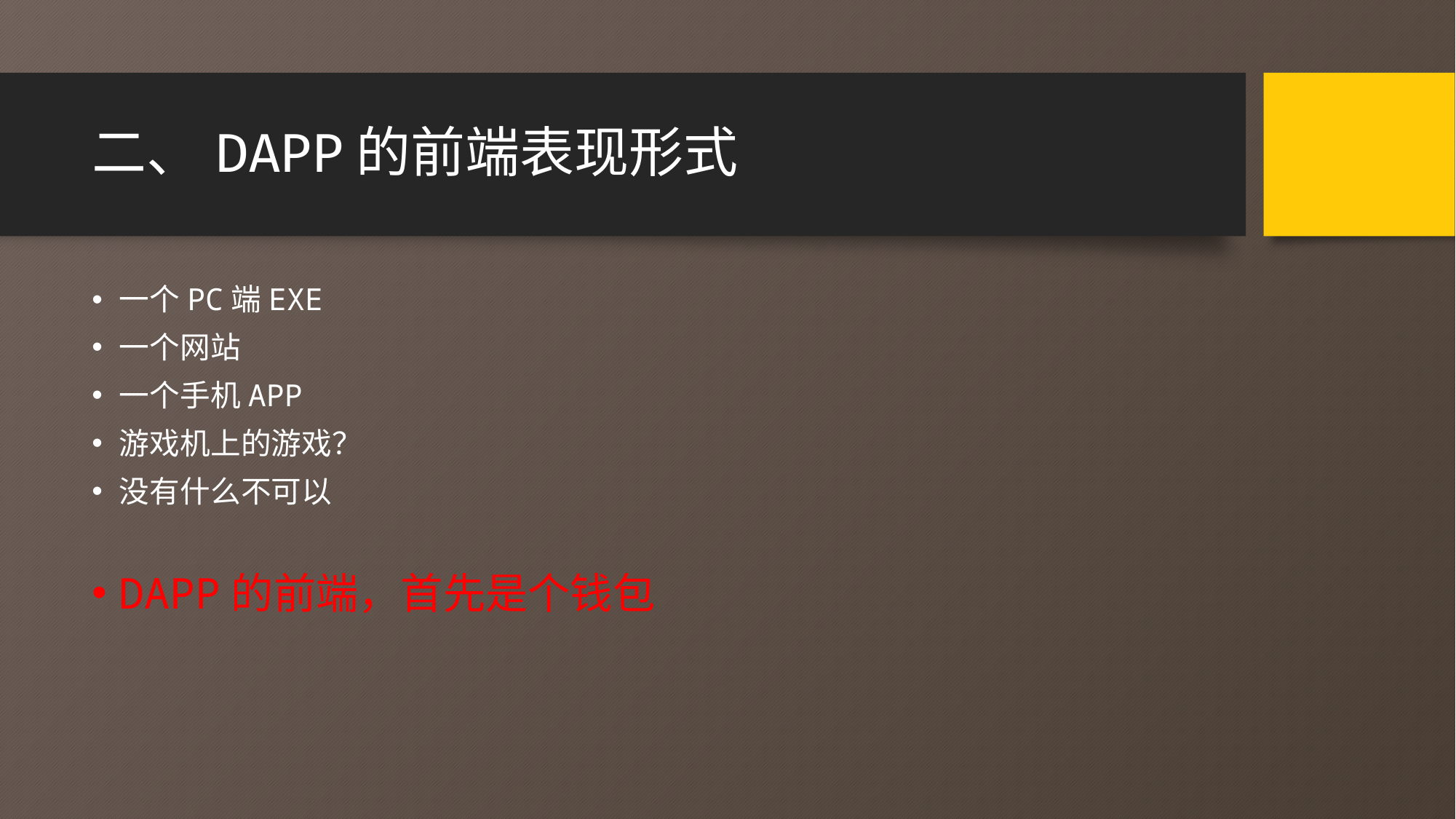

# 二、DAPP的前端表现形式
一个PC端EXE
一个网站
一个手机APP
游戏机上的游戏？
没有什么不可以

DAPP的前端，首先是个钱包